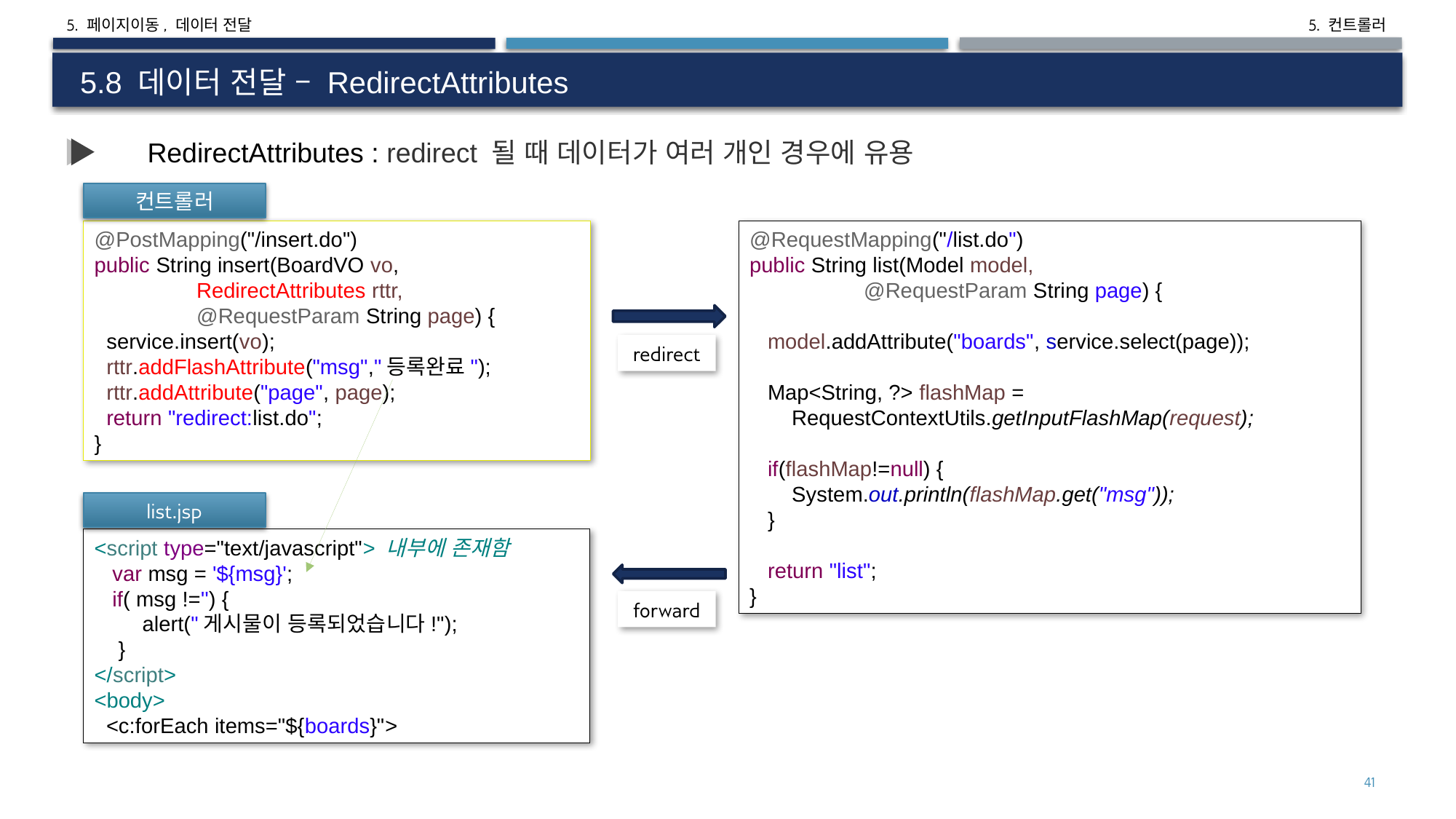

5. 페이지이동, 데이터 전달
# 5.8 데이터 전달 – RedirectAttributes
RedirectAttributes : redirect 될 때 데이터가 여러 개인 경우에 유용

컨트롤러
@PostMapping("/insert.do")
public String insert(BoardVO vo,
                 RedirectAttributes rttr,
                 @RequestParam String page) {
  service.insert(vo);
  rttr.addFlashAttribute("msg","등록완료");
  rttr.addAttribute("page", page);
  return "redirect:list.do";
}
@RequestMapping("/list.do")
public String list(Model model,
                   @RequestParam String page) {

   model.addAttribute("boards", service.select(page));

   Map<String, ?> flashMap =
       RequestContextUtils.getInputFlashMap(request);

   if(flashMap!=null) {
       System.out.println(flashMap.get("msg"));
   }

   return "list";
}

redirect
list.jsp

<script type="text/javascript"> 내부에 존재함
   var msg = '${msg}';
   if( msg !='') {
        alert("게시물이 등록되었습니다!");
    }
</script>
<body>
  <c:forEach items="${boards}">
forward
41